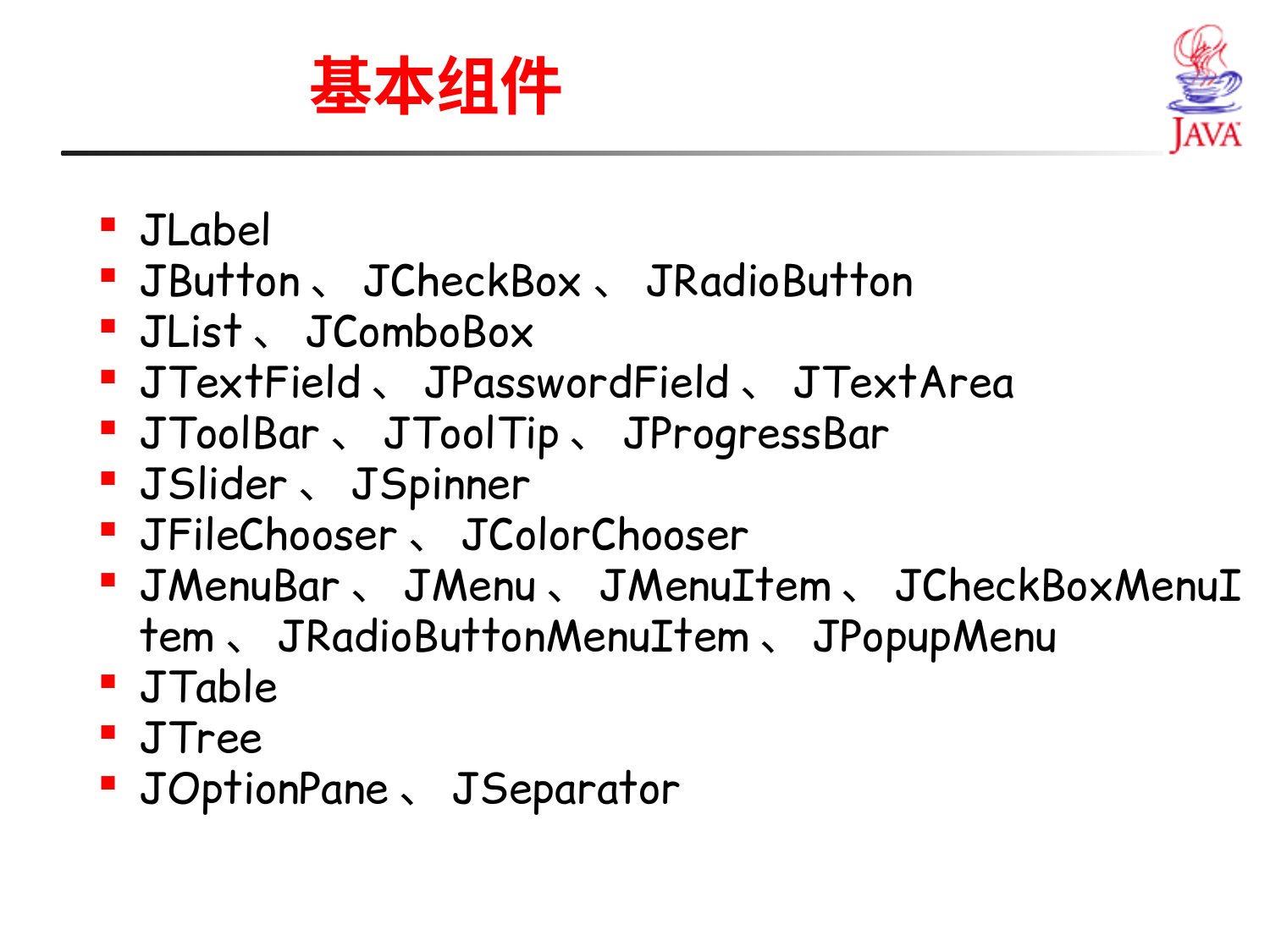

基本组件
JLabel
JButton、JCheckBox、JRadioButton
JList、JComboBox
JTextField、JPasswordField、JTextArea
JToolBar、JToolTip、JProgressBar
JSlider、JSpinner
JFileChooser、JColorChooser
JMenuBar、JMenu、JMenuItem、JCheckBoxMenuItem、JRadioButtonMenuItem、JPopupMenu
JTable
JTree
JOptionPane、JSeparator